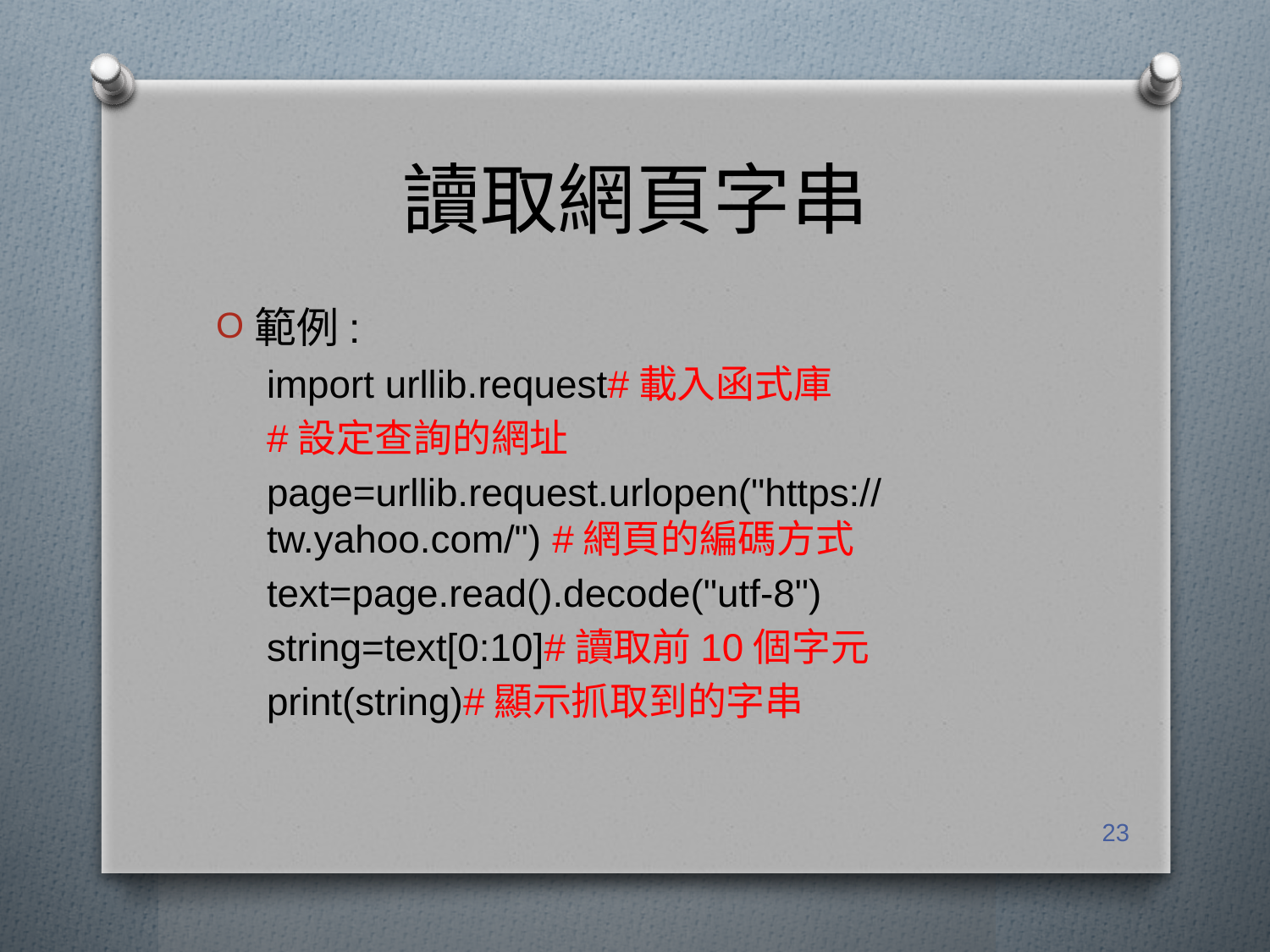

# 讀取網頁字串
範例:
import urllib.request#載入函式庫
#設定查詢的網址
page=urllib.request.urlopen("https://tw.yahoo.com/") #網頁的編碼方式
text=page.read().decode("utf-8")
string=text[0:10]#讀取前10個字元
print(string)#顯示抓取到的字串

23